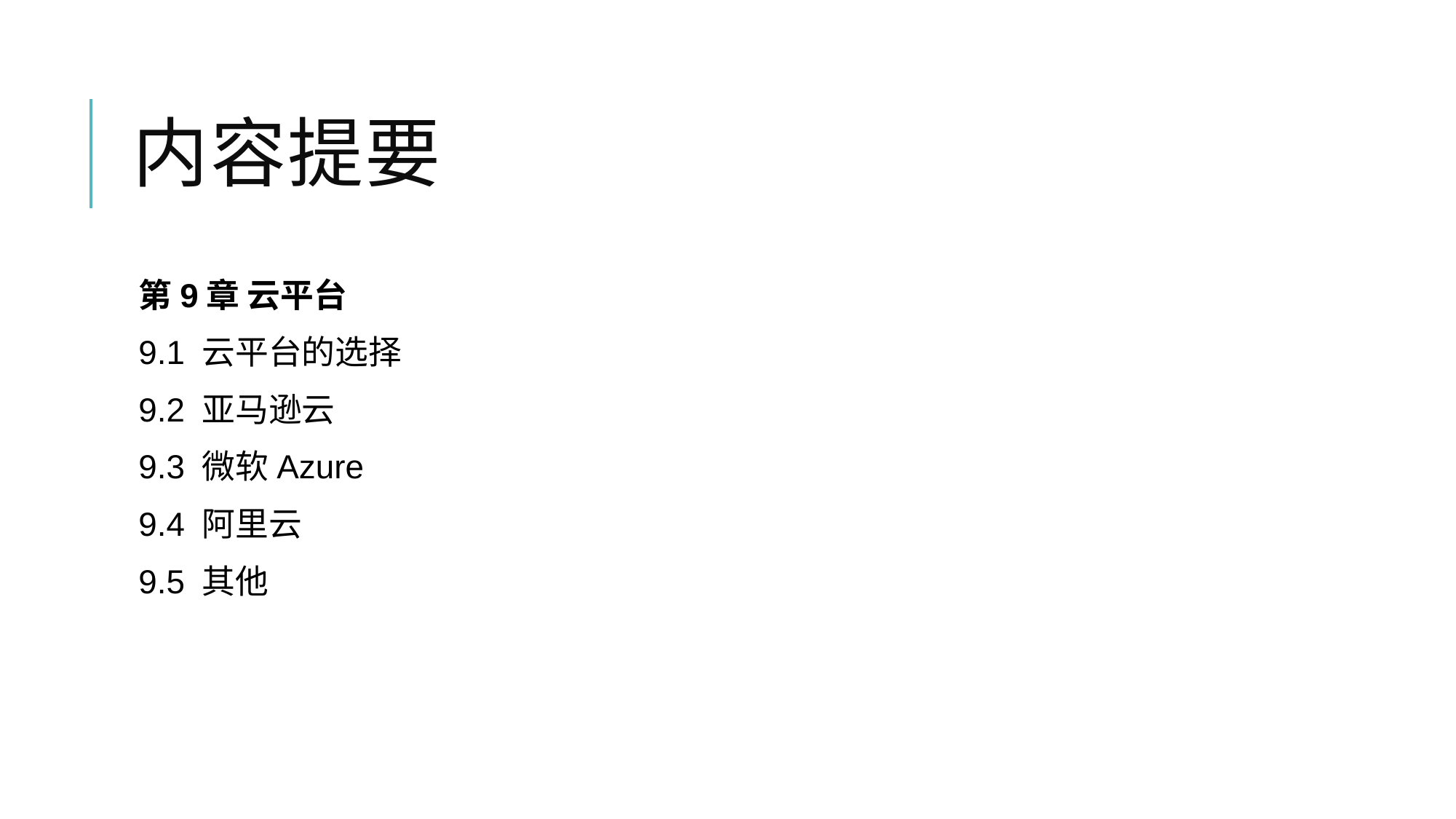

# 内容提要
第9章 云平台
9.1 云平台的选择
9.2 亚马逊云
9.3 微软Azure
9.4 阿里云
9.5 其他